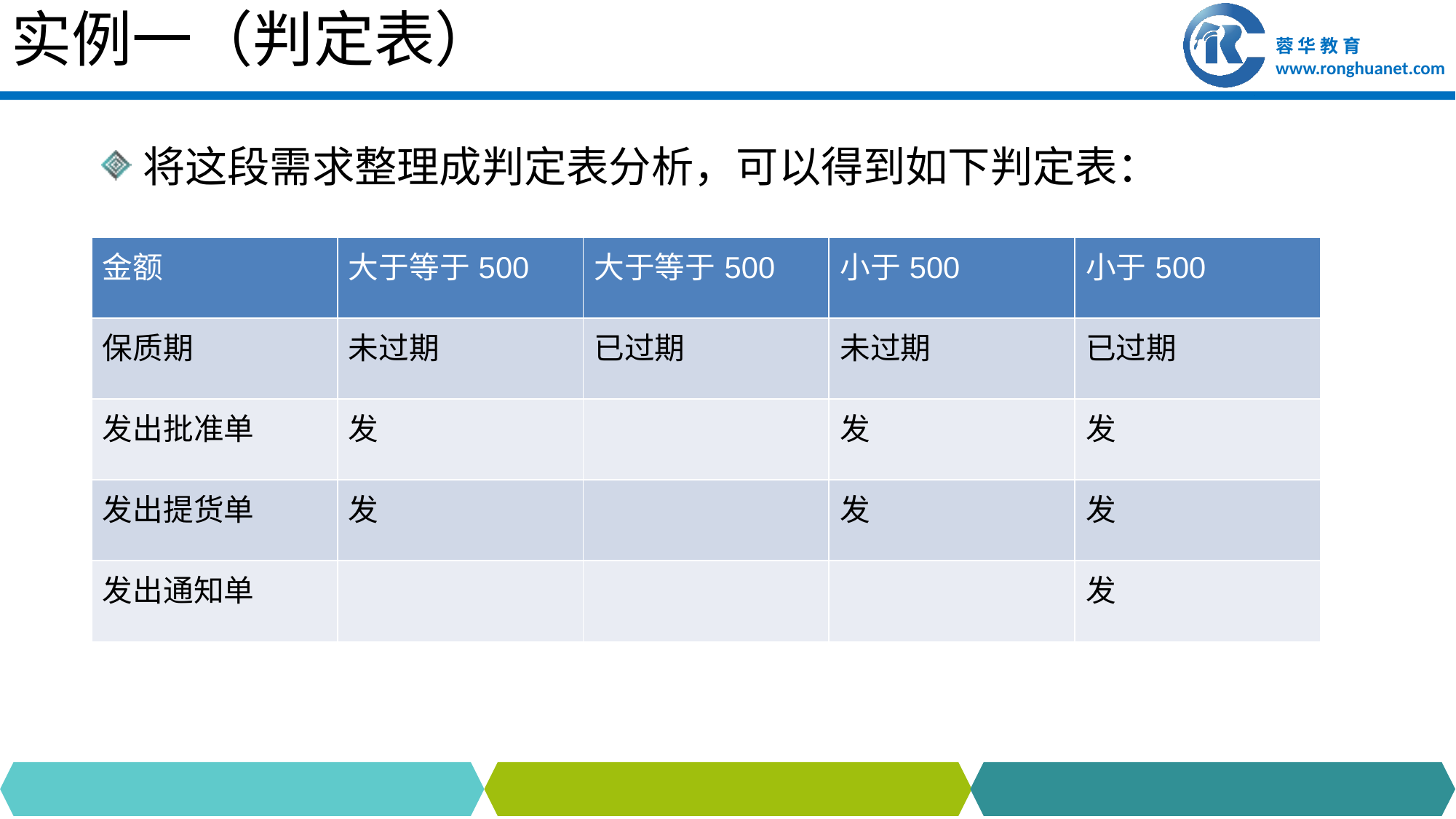

# 实例一（判定表）
将这段需求整理成判定表分析，可以得到如下判定表：
| 金额 | 大于等于500 | 大于等于500 | 小于500 | 小于500 |
| --- | --- | --- | --- | --- |
| 保质期 | 未过期 | 已过期 | 未过期 | 已过期 |
| 发出批准单 | 发 |  | 发 | 发 |
| 发出提货单 | 发 |  | 发 | 发 |
| 发出通知单 |  |  |  | 发 |